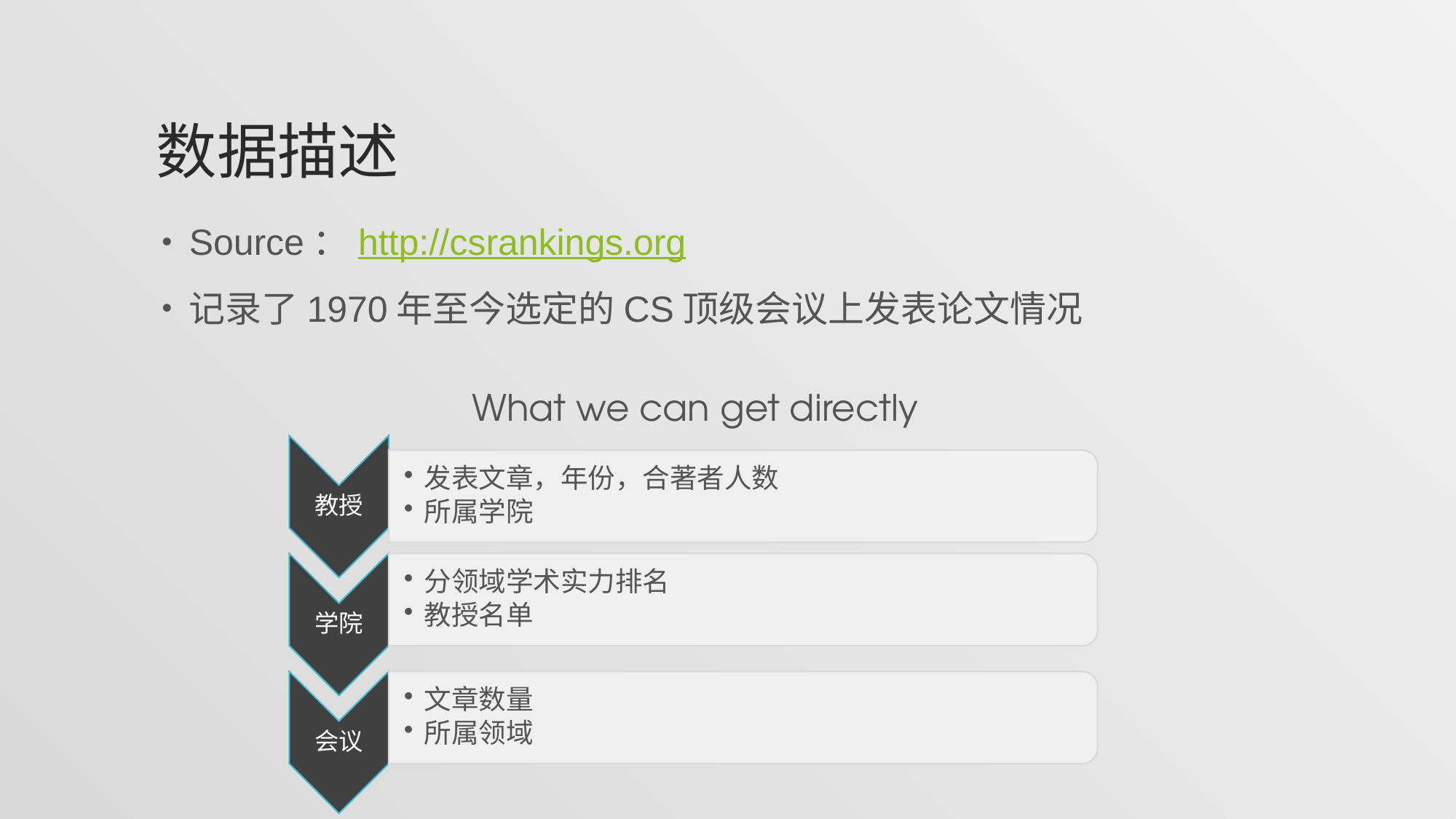

# 数据描述
Source：http://csrankings.org
记录了1970年至今选定的CS顶级会议上发表论文情况

What we can get directly
教授
发表文章，年份，合著者人数
所属学院
学院
分领域学术实力排名
教授名单
会议
文章数量
所属领域